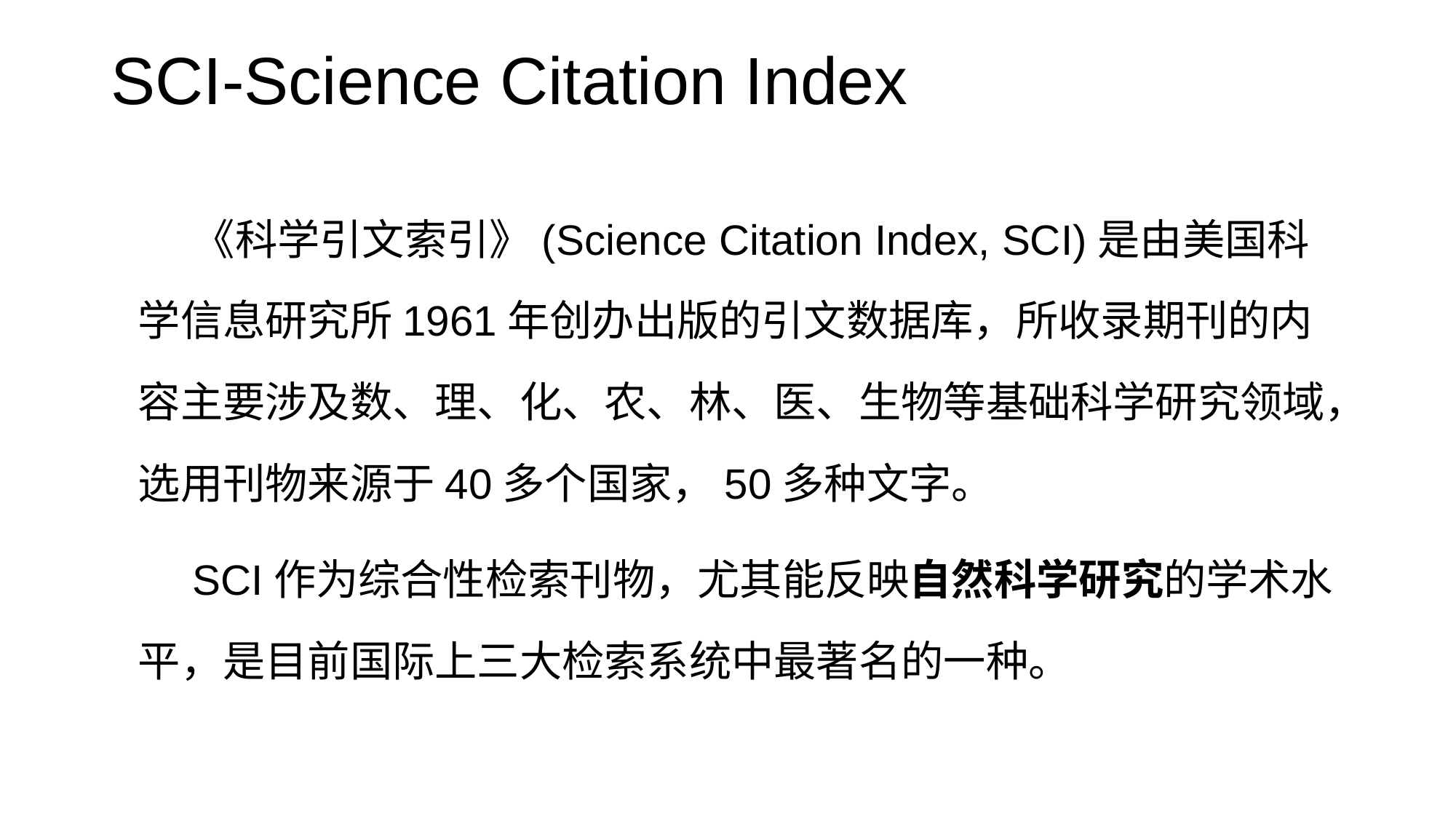

# SCI-Science Citation Index
《科学引文索引》(Science Citation Index, SCI)是由美国科学信息研究所1961年创办出版的引文数据库，所收录期刊的内容主要涉及数、理、化、农、林、医、生物等基础科学研究领域，选用刊物来源于40多个国家，50多种文字。
SCI作为综合性检索刊物，尤其能反映自然科学研究的学术水平，是目前国际上三大检索系统中最著名的一种。